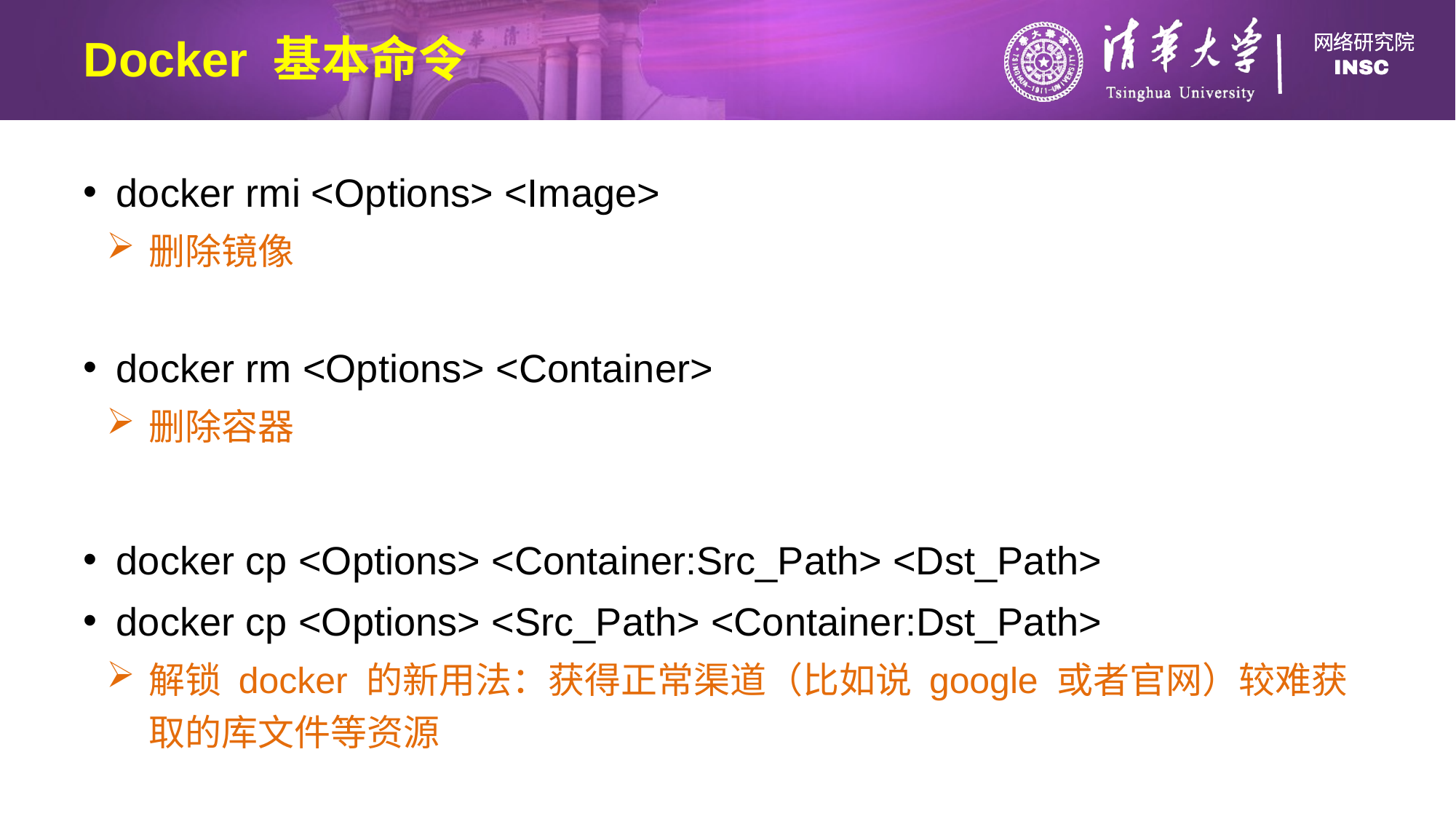

# Docker 基本命令
docker rmi <Options> <Image>
删除镜像

docker rm <Options> <Container>
删除容器

docker cp <Options> <Container:Src_Path> <Dst_Path>
docker cp <Options> <Src_Path> <Container:Dst_Path>
解锁 docker 的新用法：获得正常渠道（比如说 google 或者官网）较难获取的库文件等资源